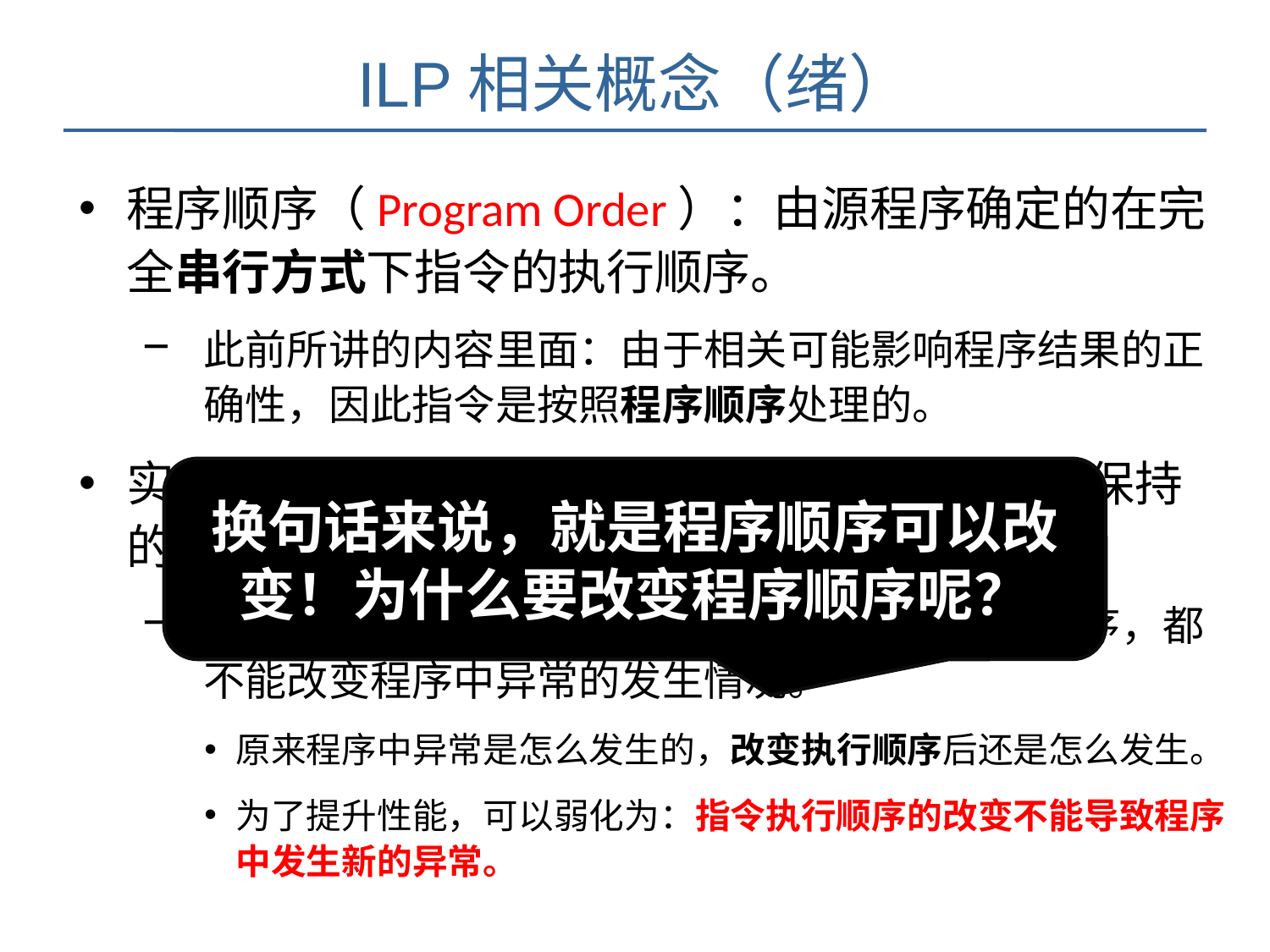

ILP相关概念（绪）
程序顺序（Program Order）：由源程序确定的在完全串行方式下指令的执行顺序。
此前所讲的内容里面：由于相关可能影响程序结果的正确性，因此指令是按照程序顺序处理的。
实际上：正确地执行程序（结果正确），必须保持的最关键的两个属性是：数据流和异常行为。
保持异常行为是指：无论怎么改变指令的执行顺序，都不能改变程序中异常的发生情况。
原来程序中异常是怎么发生的，改变执行顺序后还是怎么发生。
为了提升性能，可以弱化为：指令执行顺序的改变不能导致程序中发生新的异常。

换句话来说，就是程序顺序可以改变！为什么要改变程序顺序呢？